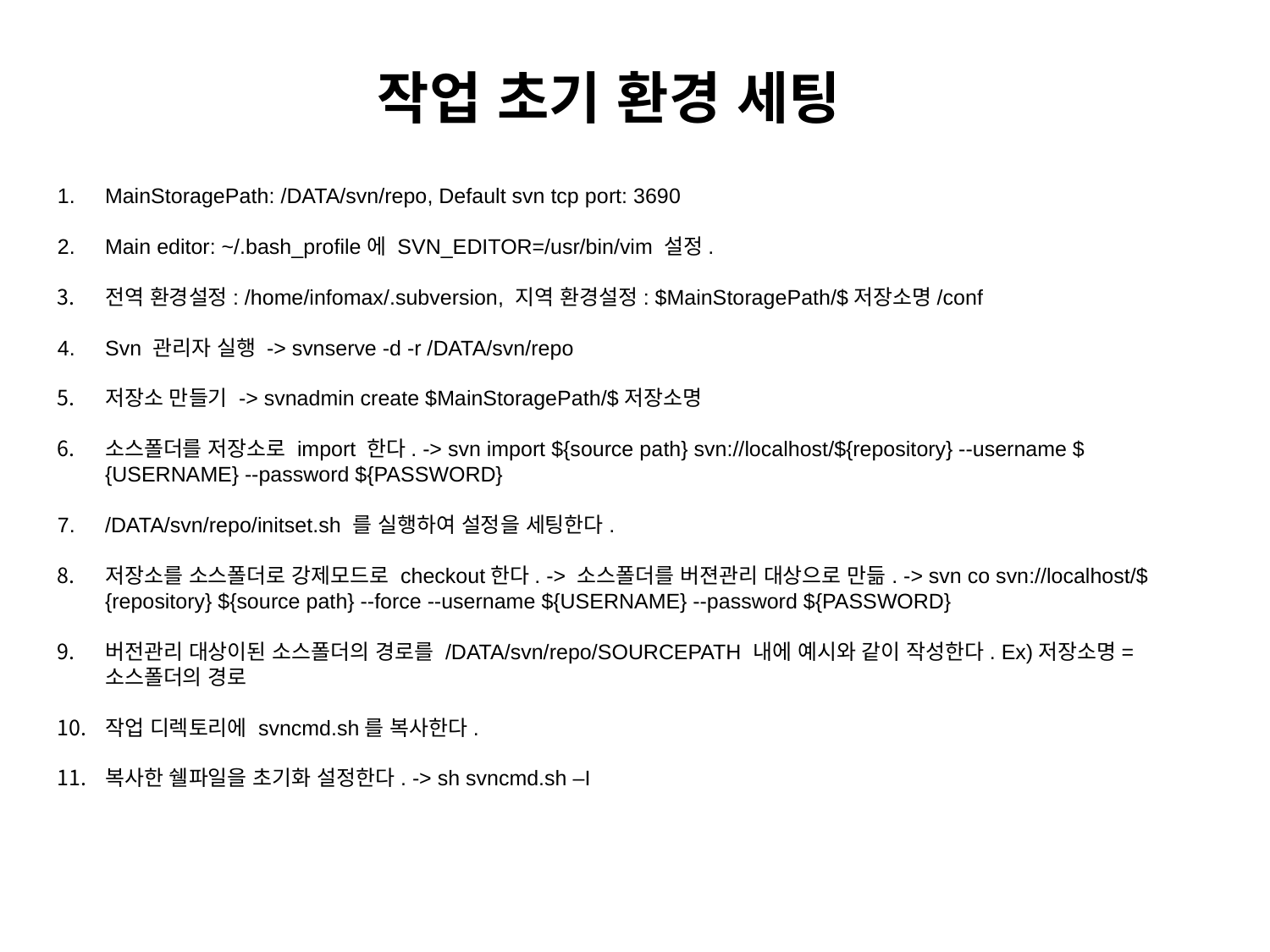

작업 초기 환경 세팅
MainStoragePath: /DATA/svn/repo, Default svn tcp port: 3690

Main editor: ~/.bash_profile에 SVN_EDITOR=/usr/bin/vim 설정.

전역 환경설정: /home/infomax/.subversion, 지역 환경설정: $MainStoragePath/$저장소명/conf

Svn 관리자 실행 -> svnserve -d -r /DATA/svn/repo

저장소 만들기 -> svnadmin create $MainStoragePath/$저장소명

소스폴더를 저장소로 import 한다. -> svn import ${source path} svn://localhost/${repository} --username ${USERNAME} --password ${PASSWORD}

/DATA/svn/repo/initset.sh 를 실행하여 설정을 세팅한다.

저장소를 소스폴더로 강제모드로 checkout한다. -> 소스폴더를 버젼관리 대상으로 만듦. -> svn co svn://localhost/${repository} ${source path} --force --username ${USERNAME} --password ${PASSWORD}

버전관리 대상이된 소스폴더의 경로를 /DATA/svn/repo/SOURCEPATH 내에 예시와 같이 작성한다. Ex)저장소명=소스폴더의 경로

작업 디렉토리에 svncmd.sh를 복사한다.

복사한 쉘파일을 초기화 설정한다. -> sh svncmd.sh –I